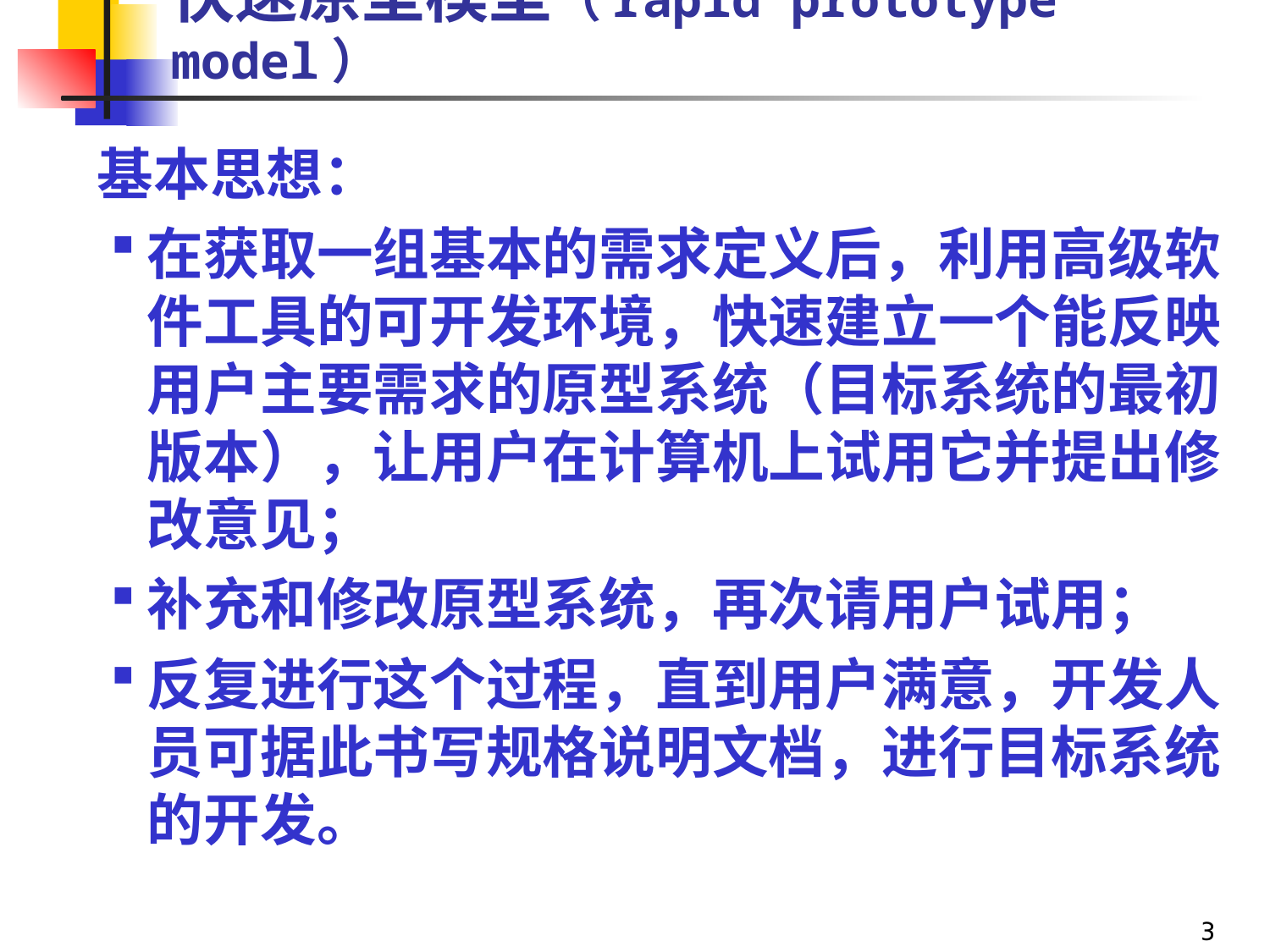

# 快速原型模型（rapid prototype model）
基本思想：
在获取一组基本的需求定义后，利用高级软件工具的可开发环境，快速建立一个能反映用户主要需求的原型系统（目标系统的最初版本），让用户在计算机上试用它并提出修改意见；
补充和修改原型系统，再次请用户试用；
反复进行这个过程，直到用户满意，开发人员可据此书写规格说明文档，进行目标系统的开发。

3